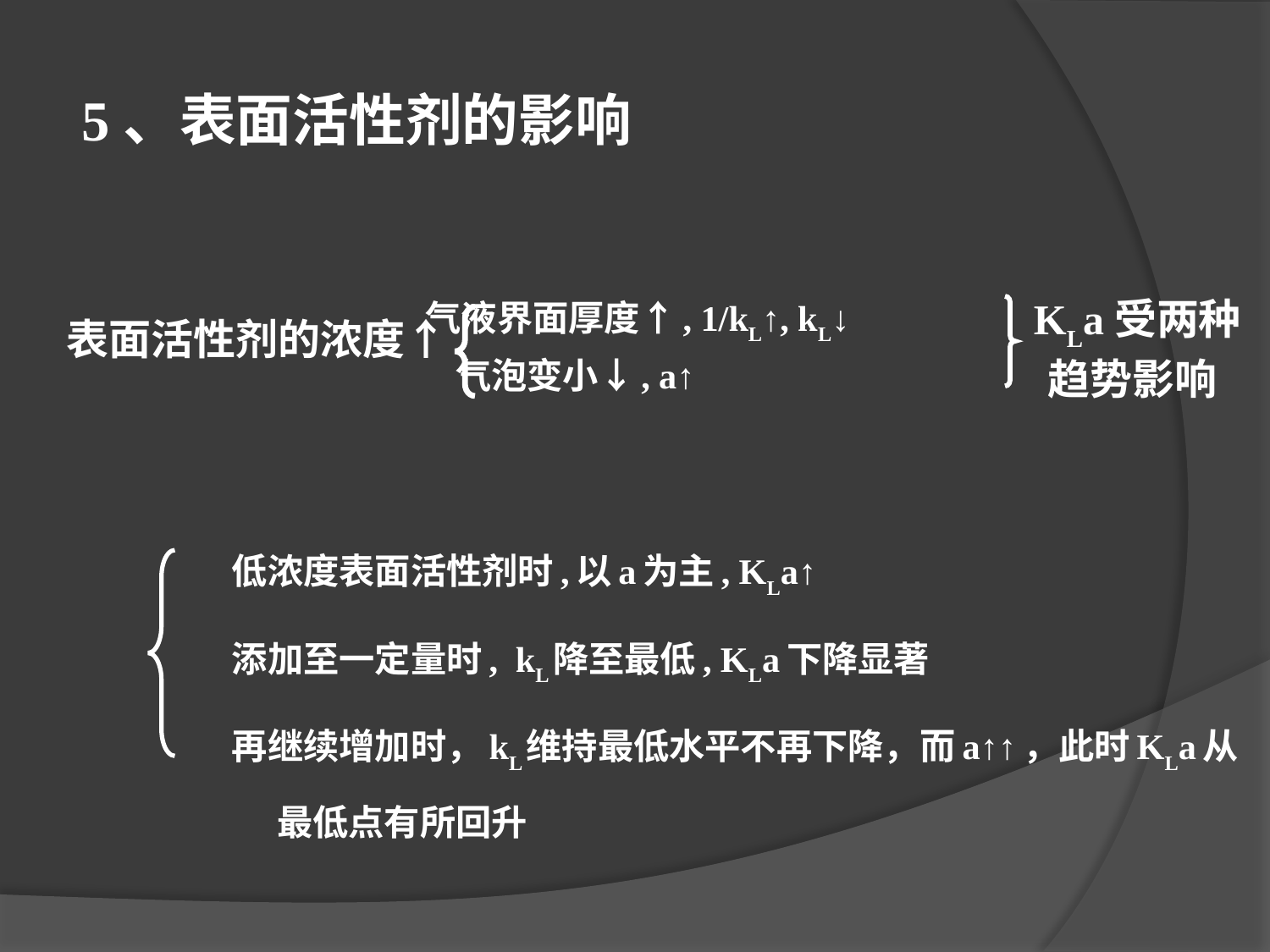

# 5、表面活性剂的影响

                    气液界面厚度↑, 1/kL↑, kL↓
                           气泡变小↓, a↑

低浓度表面活性剂时,以a为主, KLa↑
添加至一定量时,  kL降至最低, KLa下降显著
再继续增加时，kL维持最低水平不再下降，而a↑↑，此时KLa从最低点有所回升

KLa受两种趋势影响

表面活性剂的浓度↑